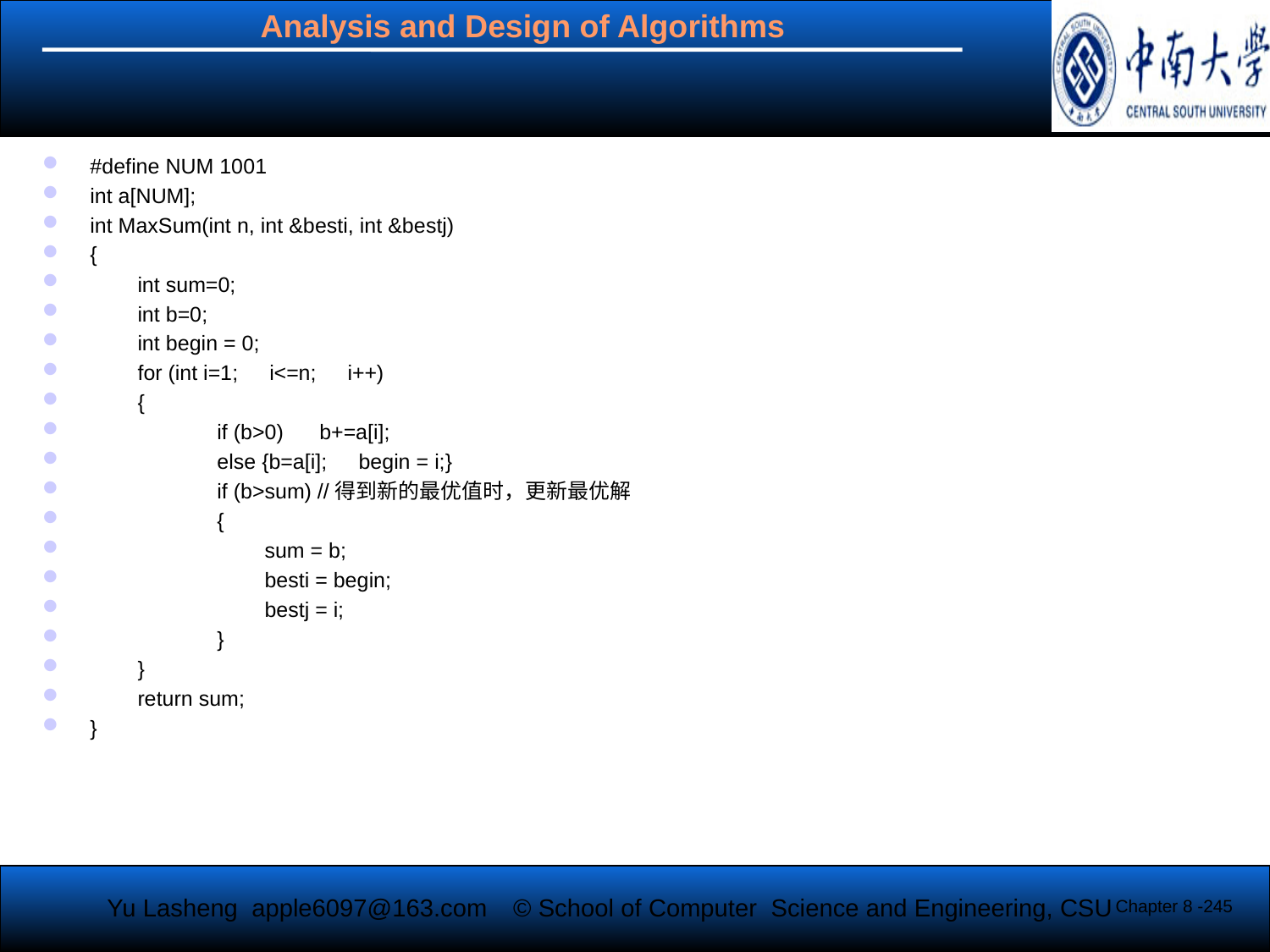

#
#define NUM 1001
int a[NUM];
int MaxSum(int n, int &besti, int &bestj)
{
　　int sum=0;
　　int b=0;
　　int begin = 0;
　　for (int i=1;　i<=n;　i++)
　　{
	if (b>0)　 b+=a[i];
	else {b=a[i];　begin = i;}
 	if (b>sum) //得到新的最优值时，更新最优解
	{
	　　sum = b;
	　　besti = begin;
	　　bestj = i;
	}
　　}
　　return sum;
}
Chapter 8 -245